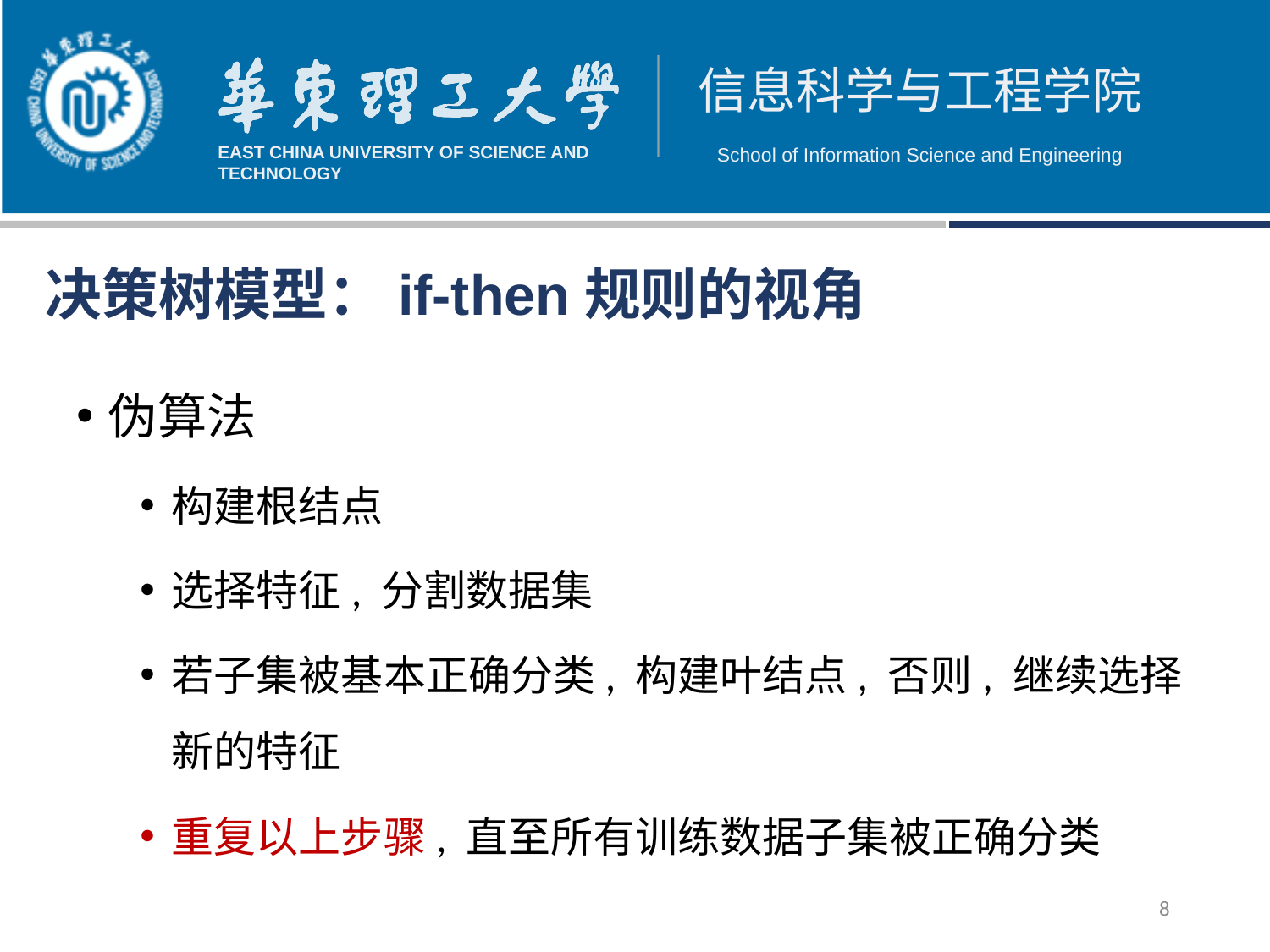

决策树模型：if-then规则的视角
伪算法
构建根结点
选择特征, 分割数据集
若子集被基本正确分类, 构建叶结点, 否则, 继续选择新的特征
重复以上步骤, 直至所有训练数据子集被正确分类
8